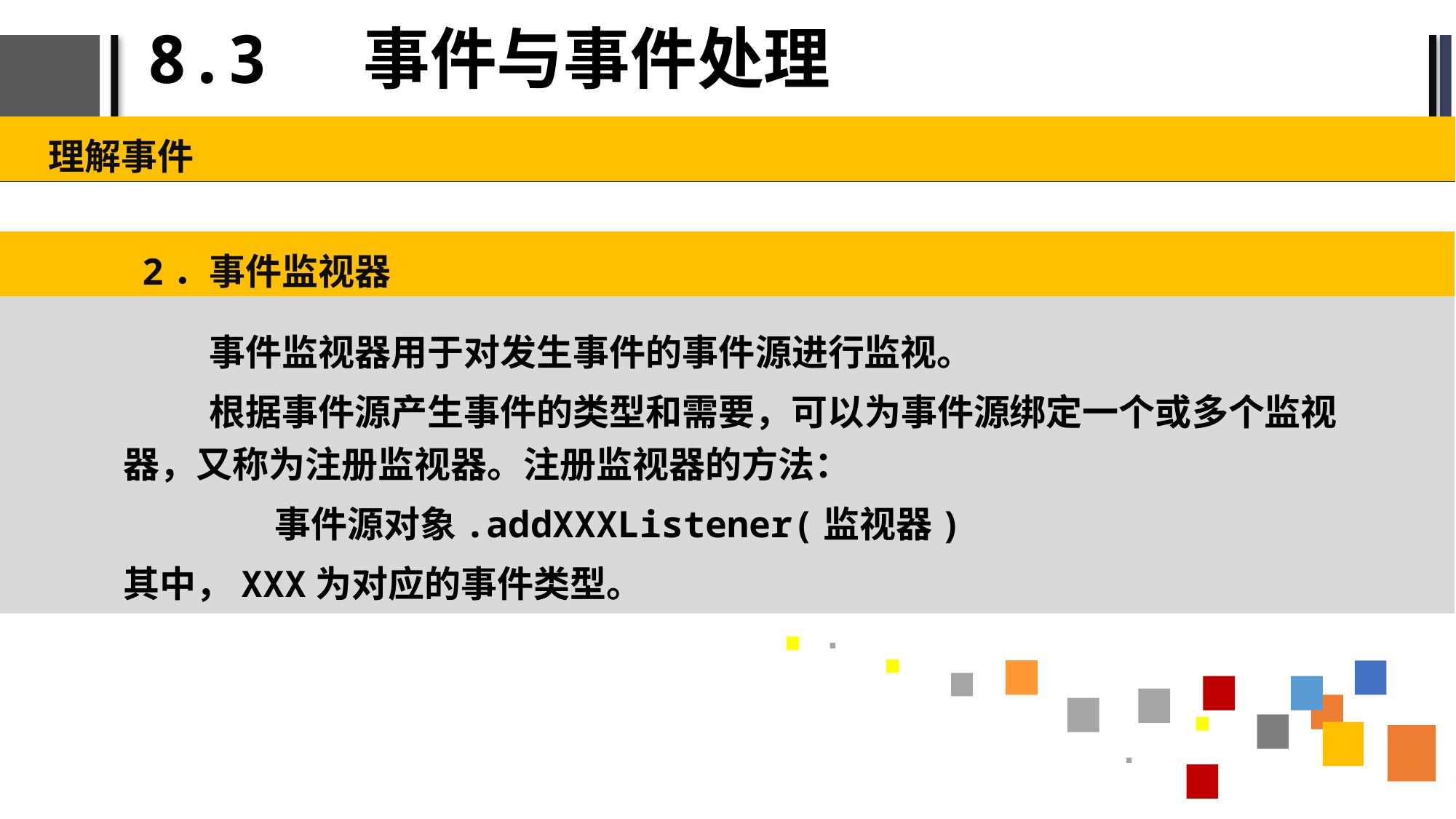

# 8.3  事件与事件处理

理解事件

2．事件监视器

事件监视器用于对发生事件的事件源进行监视。
根据事件源产生事件的类型和需要，可以为事件源绑定一个或多个监视器，又称为注册监视器。注册监视器的方法：
事件源对象.addXXXListener(监视器)
其中，XXX为对应的事件类型。